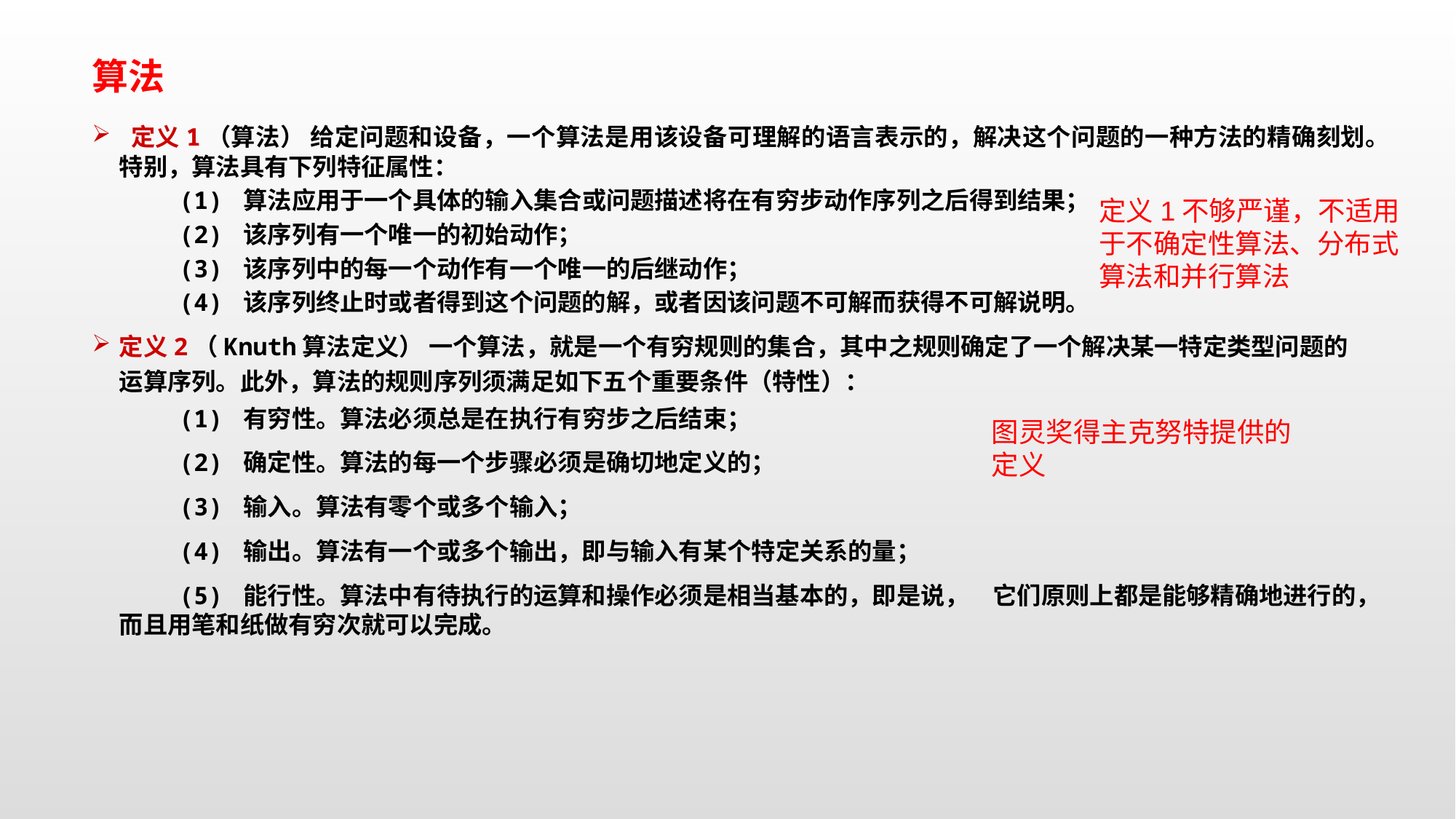

# 算法
 定义1（算法） 给定问题和设备，一个算法是用该设备可理解的语言表示的，解决这个问题的一种方法的精确刻划。特别，算法具有下列特征属性：
      (1) 算法应用于一个具体的输入集合或问题描述将在有穷步动作序列之后得到结果；
      (2) 该序列有一个唯一的初始动作；
      (3) 该序列中的每一个动作有一个唯一的后继动作；
      (4) 该序列终止时或者得到这个问题的解，或者因该问题不可解而获得不可解说明。
定义2（Knuth算法定义） 一个算法，就是一个有穷规则的集合，其中之规则确定了一个解决某一特定类型问题的运算序列。此外，算法的规则序列须满足如下五个重要条件（特性）：
      (1) 有穷性。算法必须总是在执行有穷步之后结束；
      (2) 确定性。算法的每一个步骤必须是确切地定义的；
      (3) 输入。算法有零个或多个输入；
      (4) 输出。算法有一个或多个输出，即与输入有某个特定关系的量；
      (5) 能行性。算法中有待执行的运算和操作必须是相当基本的，即是说，它们原则上都是能够精确地进行的，而且用笔和纸做有穷次就可以完成。

定义1不够严谨，不适用于不确定性算法、分布式算法和并行算法
图灵奖得主克努特提供的定义

46